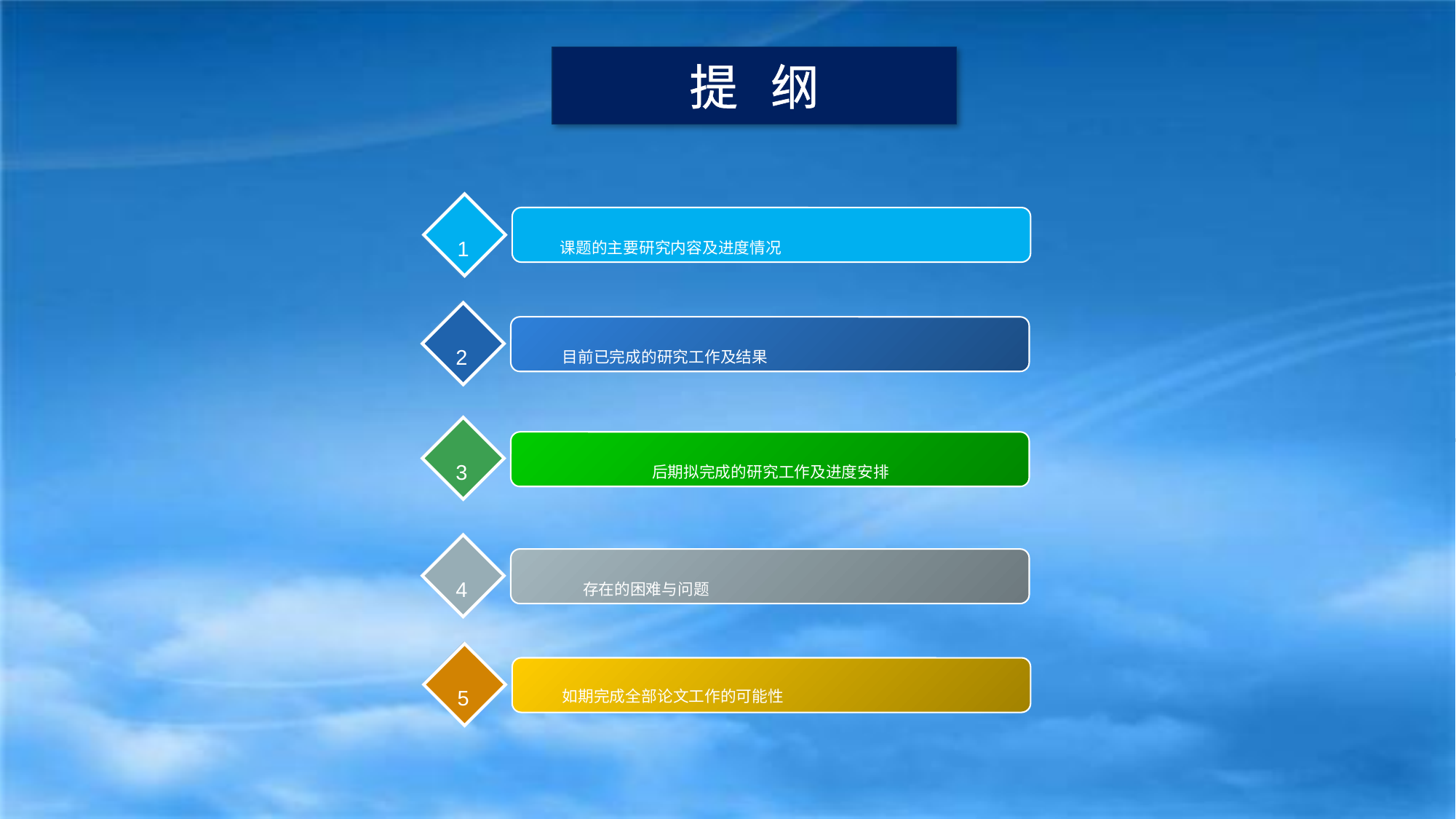

提   纲

1

 课题的主要研究内容及进度情况

2

  目前已完成的研究工作及结果

3

后期拟完成的研究工作及进度安排

4

        存在的困难与问题

5

  如期完成全部论文工作的可能性